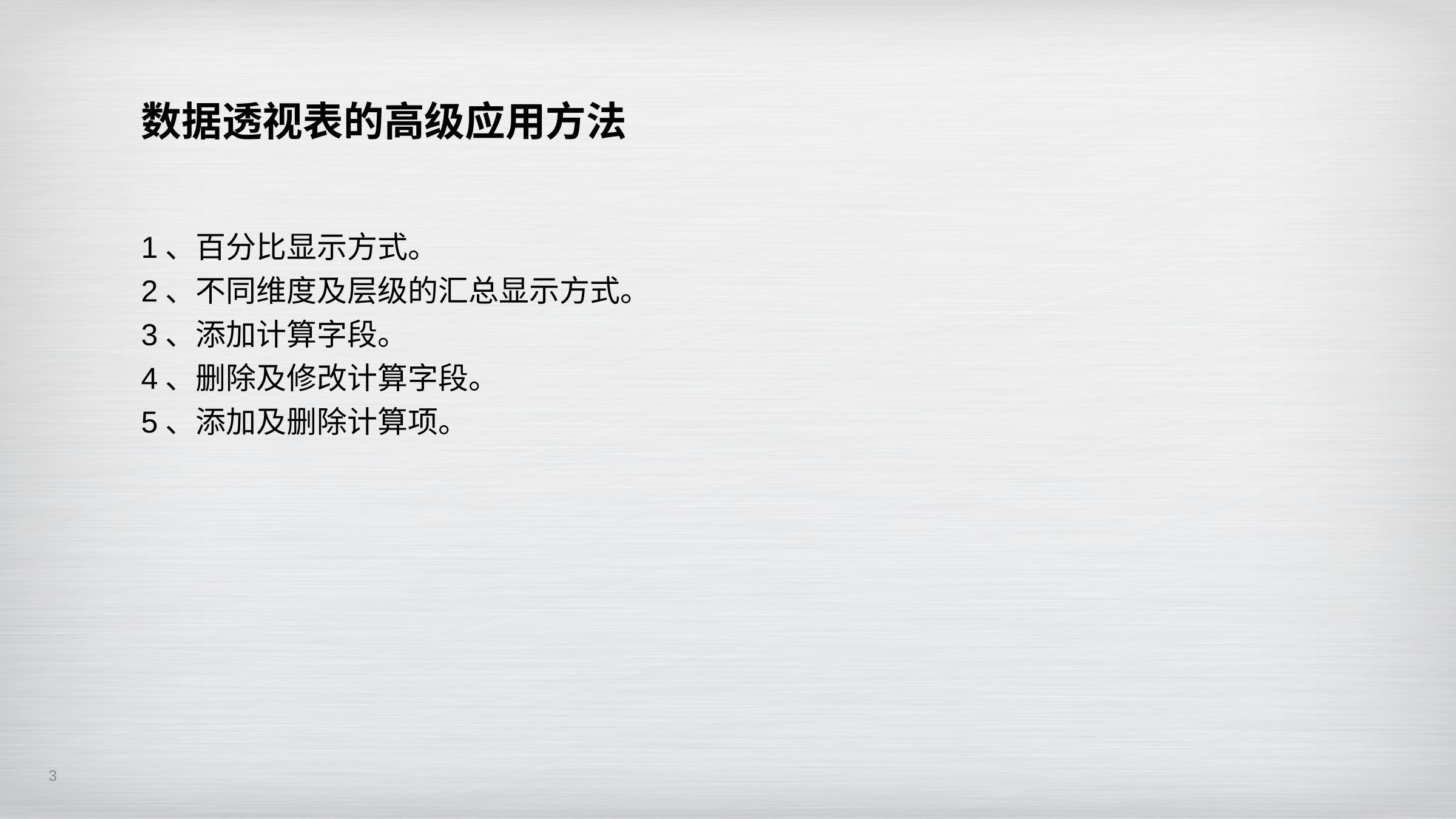

数据透视表的高级应用方法
1、百分比显示方式。
2、不同维度及层级的汇总显示方式。
3、添加计算字段。
4、删除及修改计算字段。
5、添加及删除计算项。